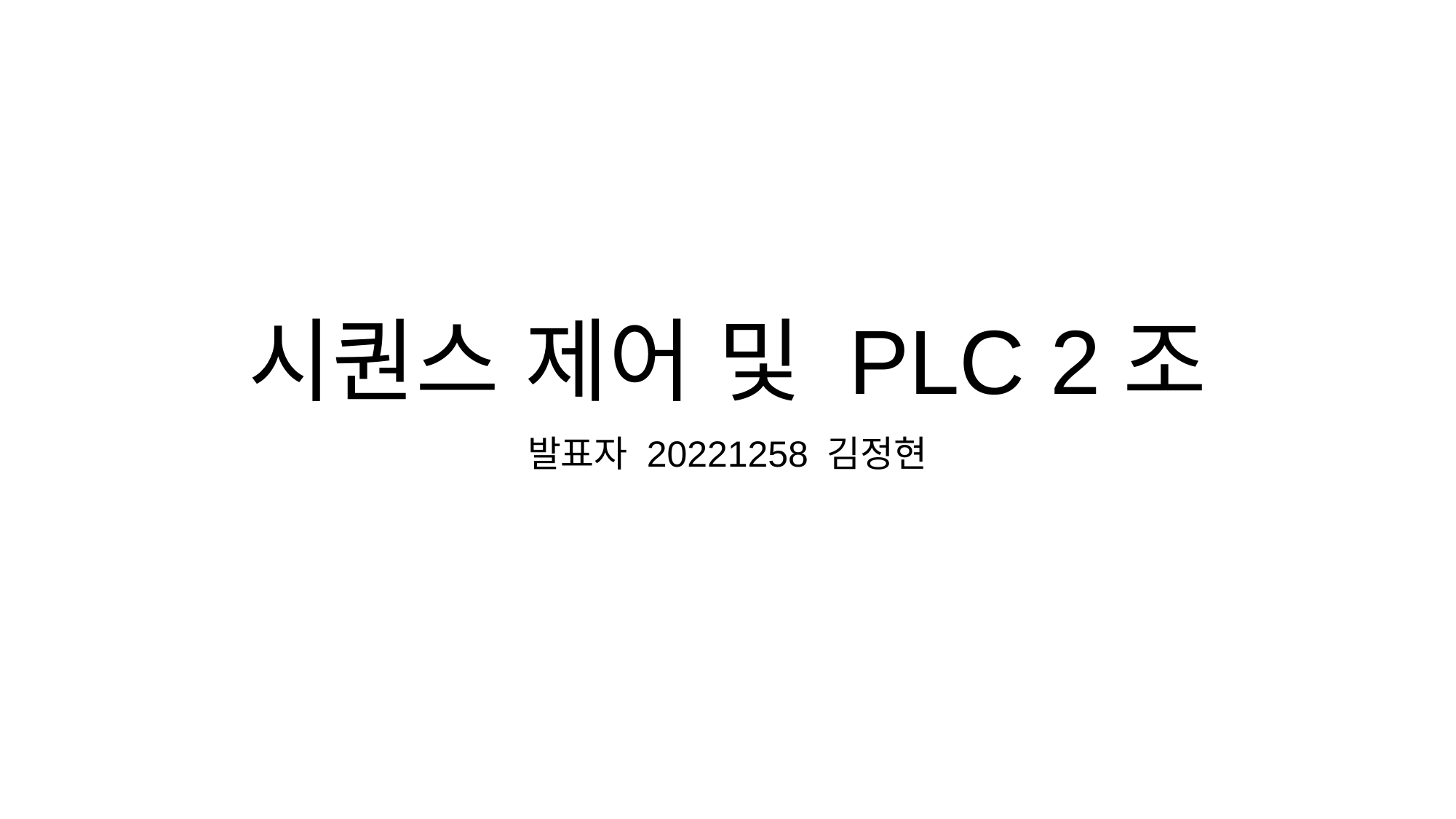

# 시퀀스 제어 및 PLC 2조
발표자 20221258 김정현